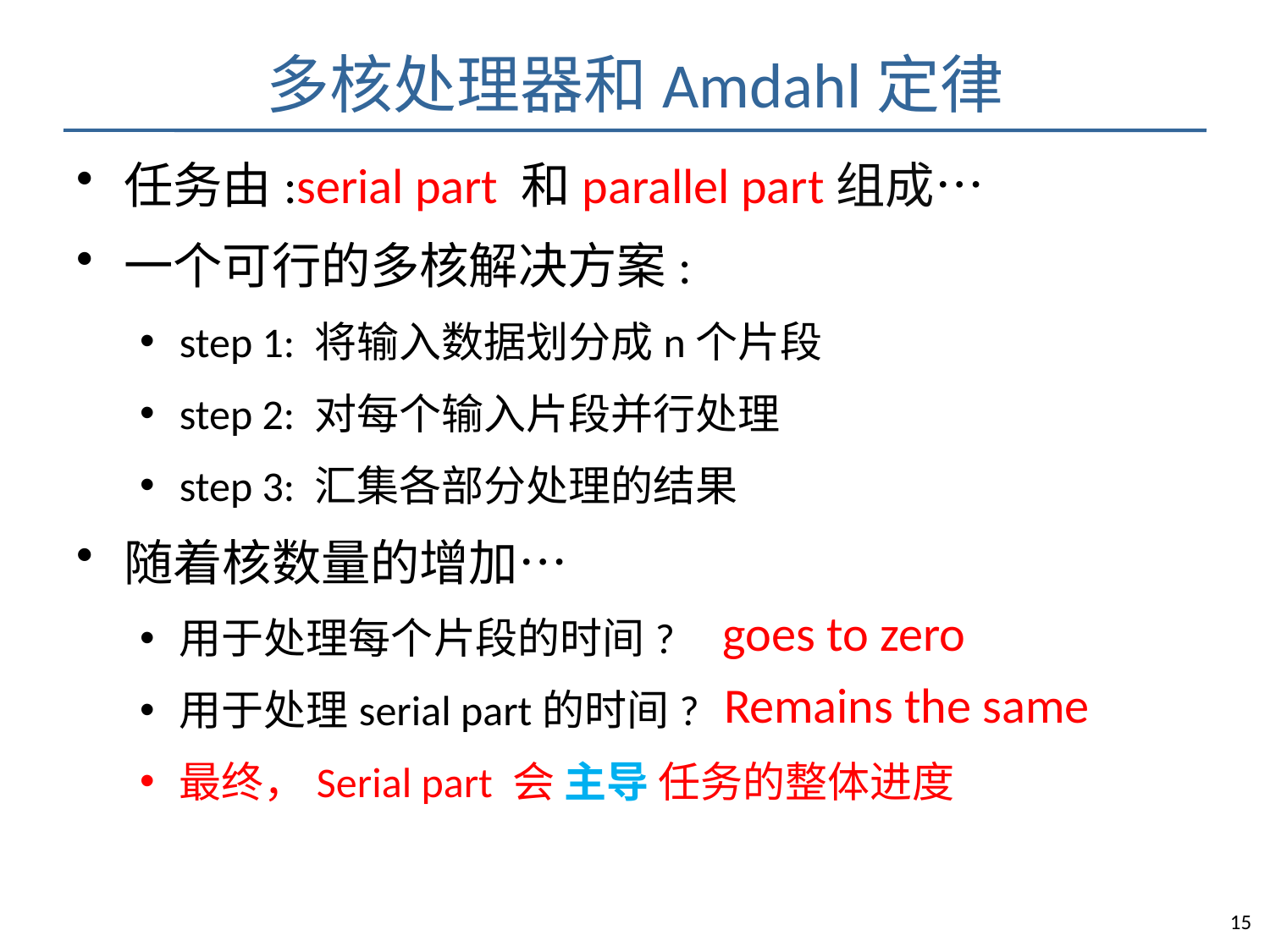

# 多核处理器和Amdahl定律
任务由:serial part 和parallel part组成…
一个可行的多核解决方案:
step 1: 将输入数据划分成n个片段
step 2: 对每个输入片段并行处理
step 3: 汇集各部分处理的结果
随着核数量的增加…
用于处理每个片段的时间?
用于处理serial part的时间?
最终，Serial part 会 主导 任务的整体进度
goes to zero
Remains the same
15